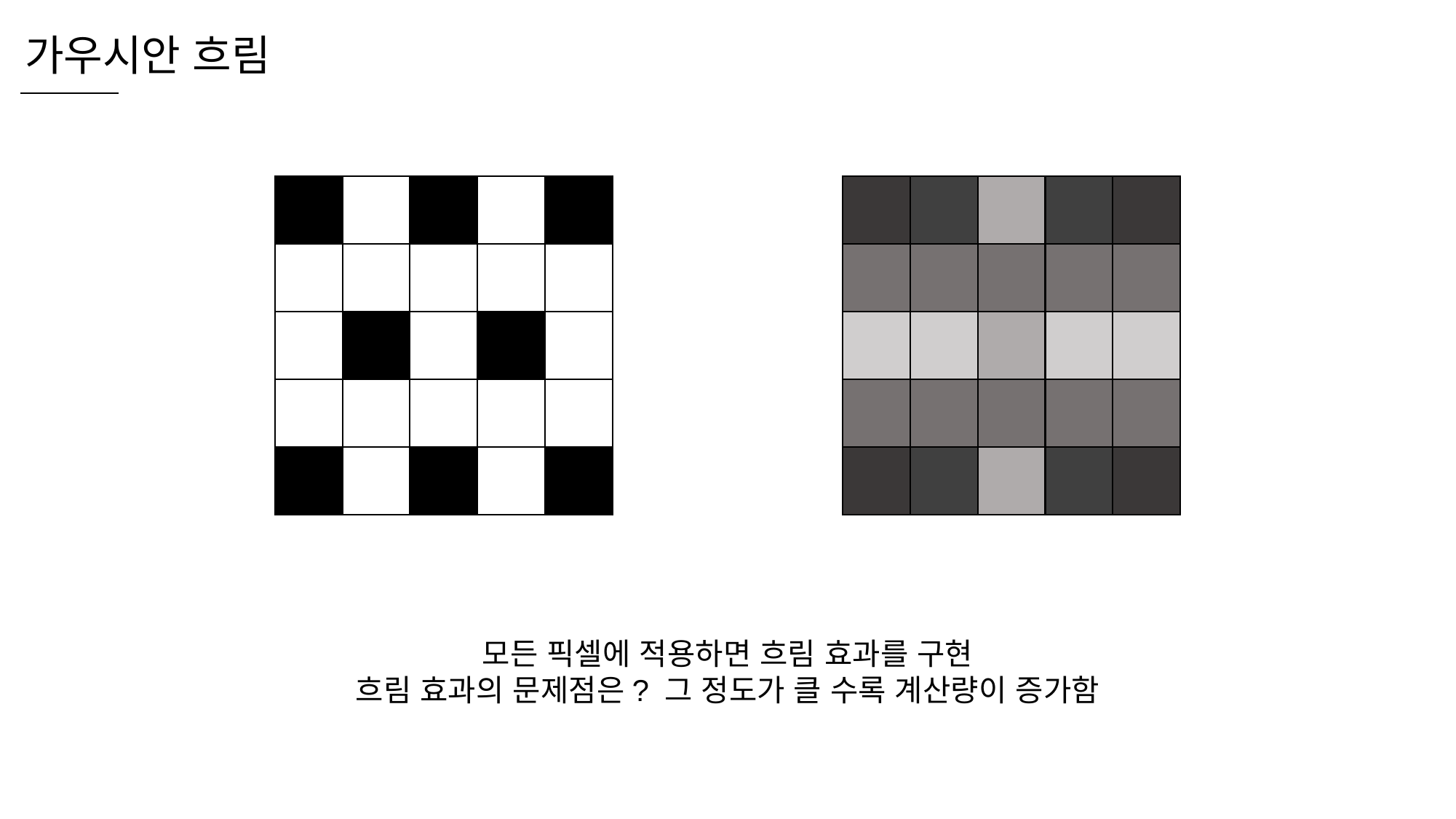

가우시안 흐림

모든 픽셀에 적용하면 흐림 효과를 구현
흐림 효과의 문제점은? 그 정도가 클 수록 계산량이 증가함